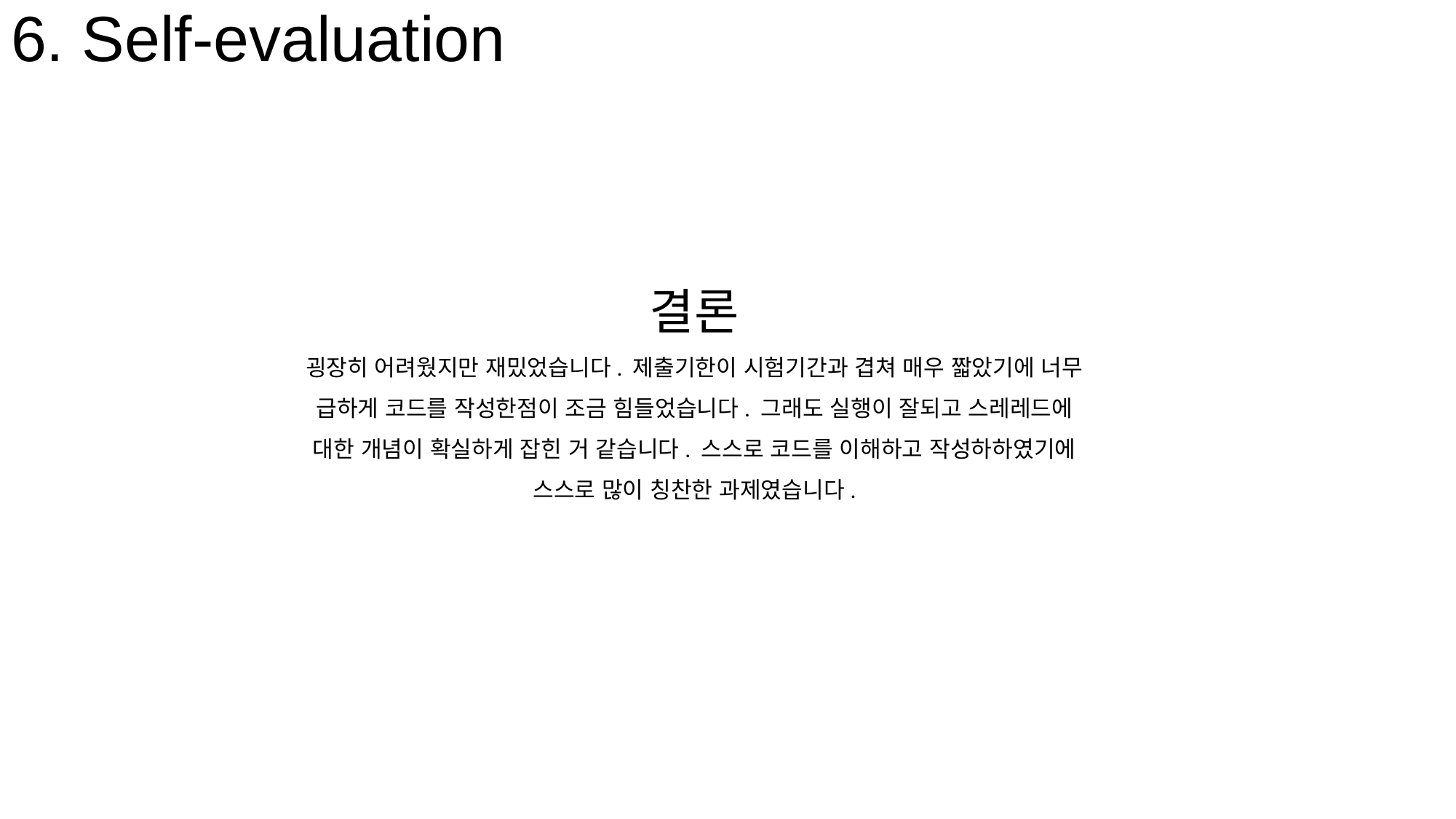

6. Self-evaluation

결론
굉장히 어려웠지만 재밌었습니다. 제출기한이 시험기간과 겹쳐 매우 짧았기에 너무 급하게 코드를 작성한점이 조금 힘들었습니다. 그래도 실행이 잘되고 스레레드에 대한 개념이 확실하게 잡힌 거 같습니다. 스스로 코드를 이해하고 작성하하였기에 스스로 많이 칭찬한 과제였습니다.